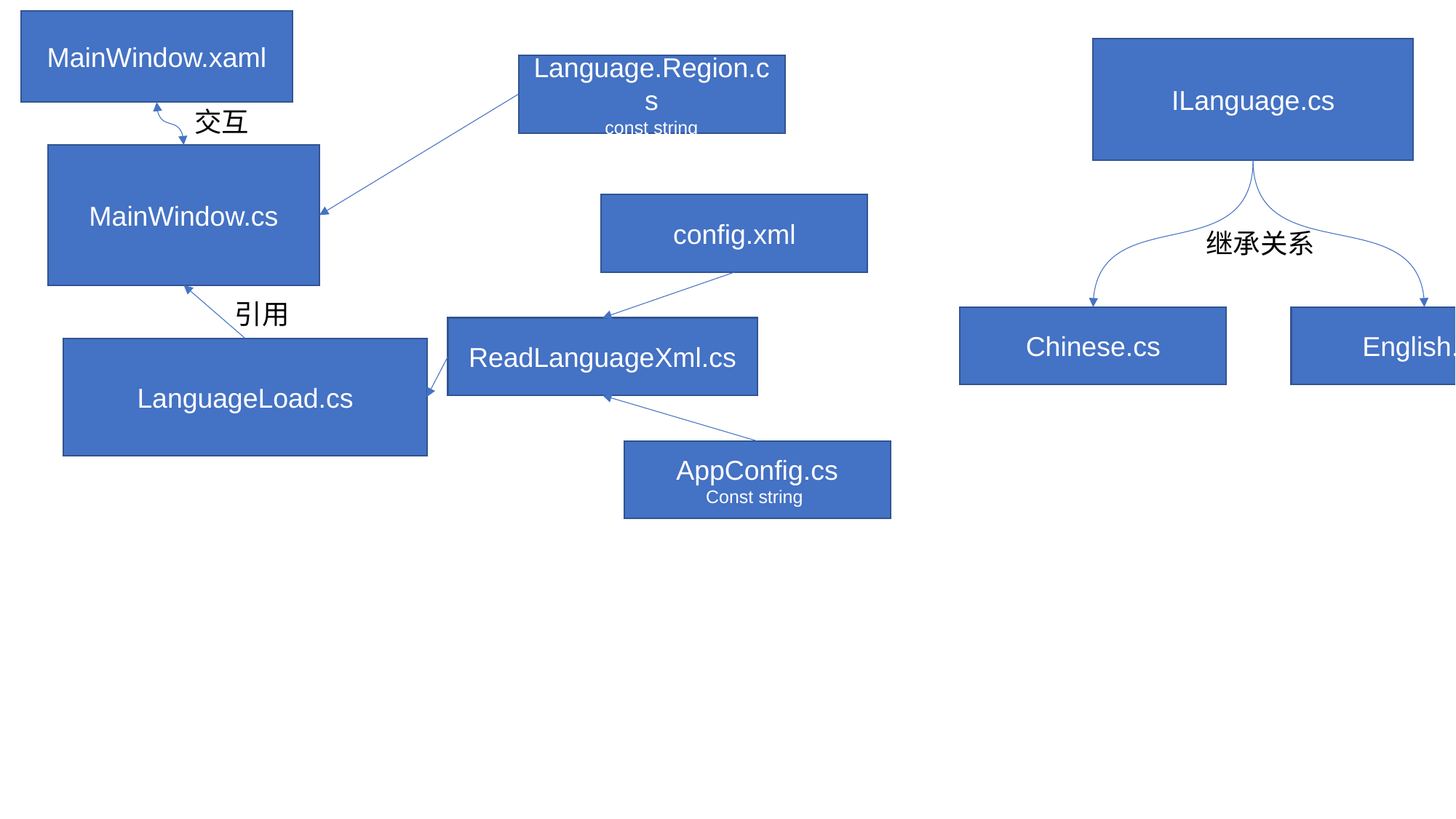

MainWindow.xaml
ILanguage.cs
Language.Region.cs
const string
交互
MainWindow.cs
config.xml
继承关系
引用
Chinese.cs
English.cs
ReadLanguageXml.cs
LanguageLoad.cs
AppConfig.cs
Const string